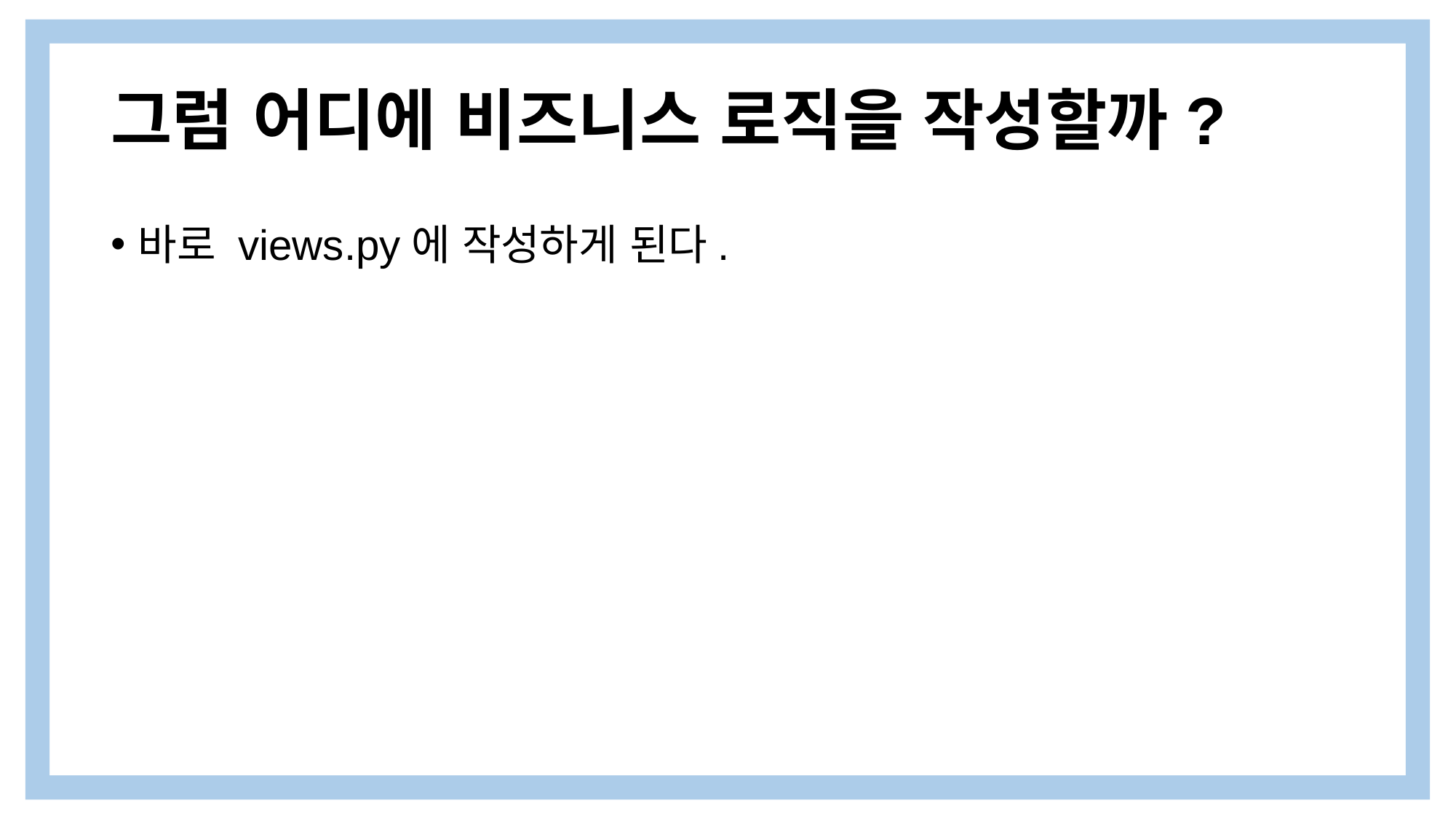

# 그럼 어디에 비즈니스 로직을 작성할까?
바로 views.py에 작성하게 된다.